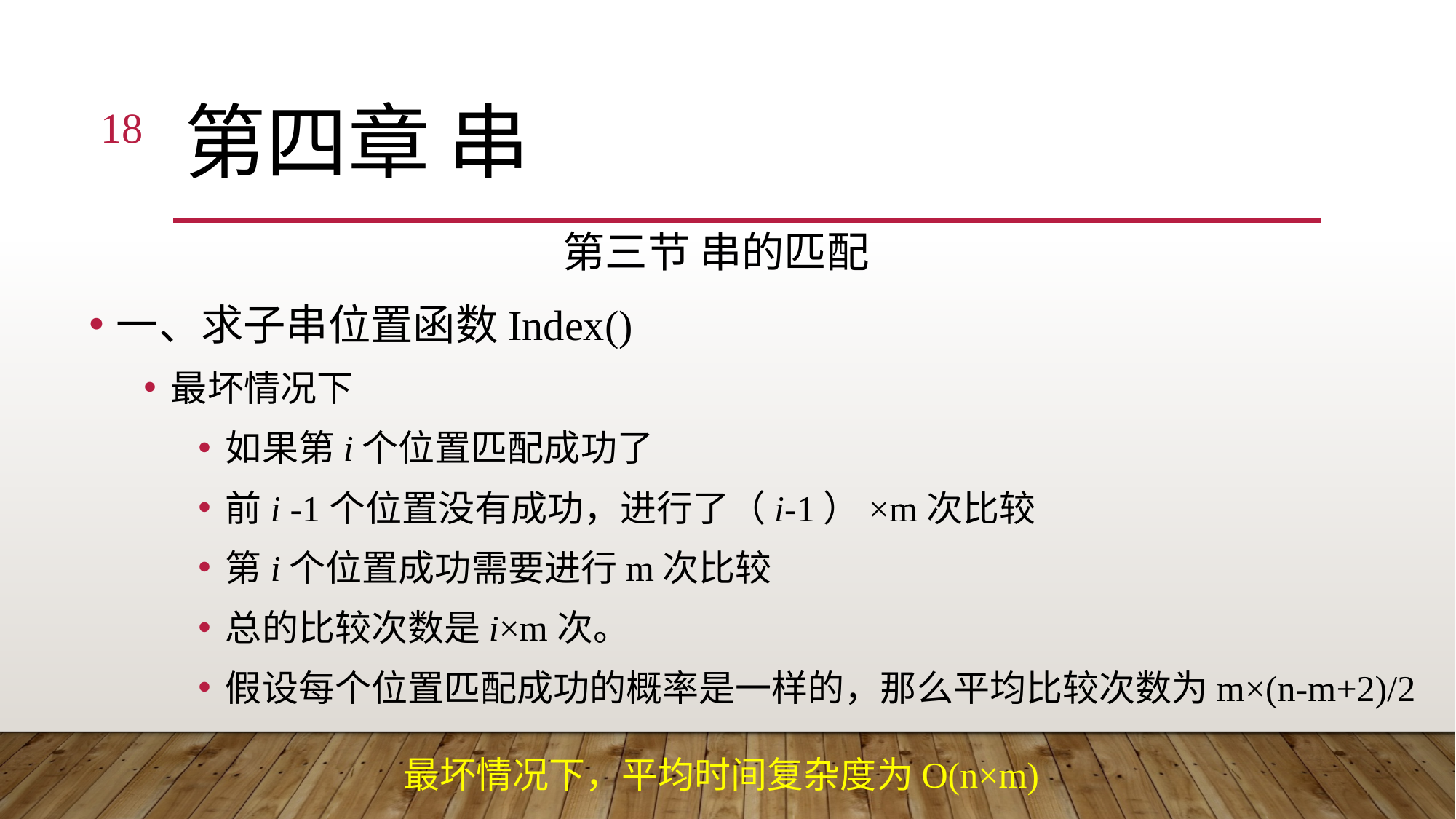

18
# 第四章 串
第三节 串的匹配
一、求子串位置函数Index()
最坏情况下
如果第i个位置匹配成功了
前i -1个位置没有成功，进行了（i-1）×m次比较
第i个位置成功需要进行m次比较
总的比较次数是i×m次。
假设每个位置匹配成功的概率是一样的，那么平均比较次数为m×(n-m+2)/2
最坏情况下，平均时间复杂度为O(n×m)